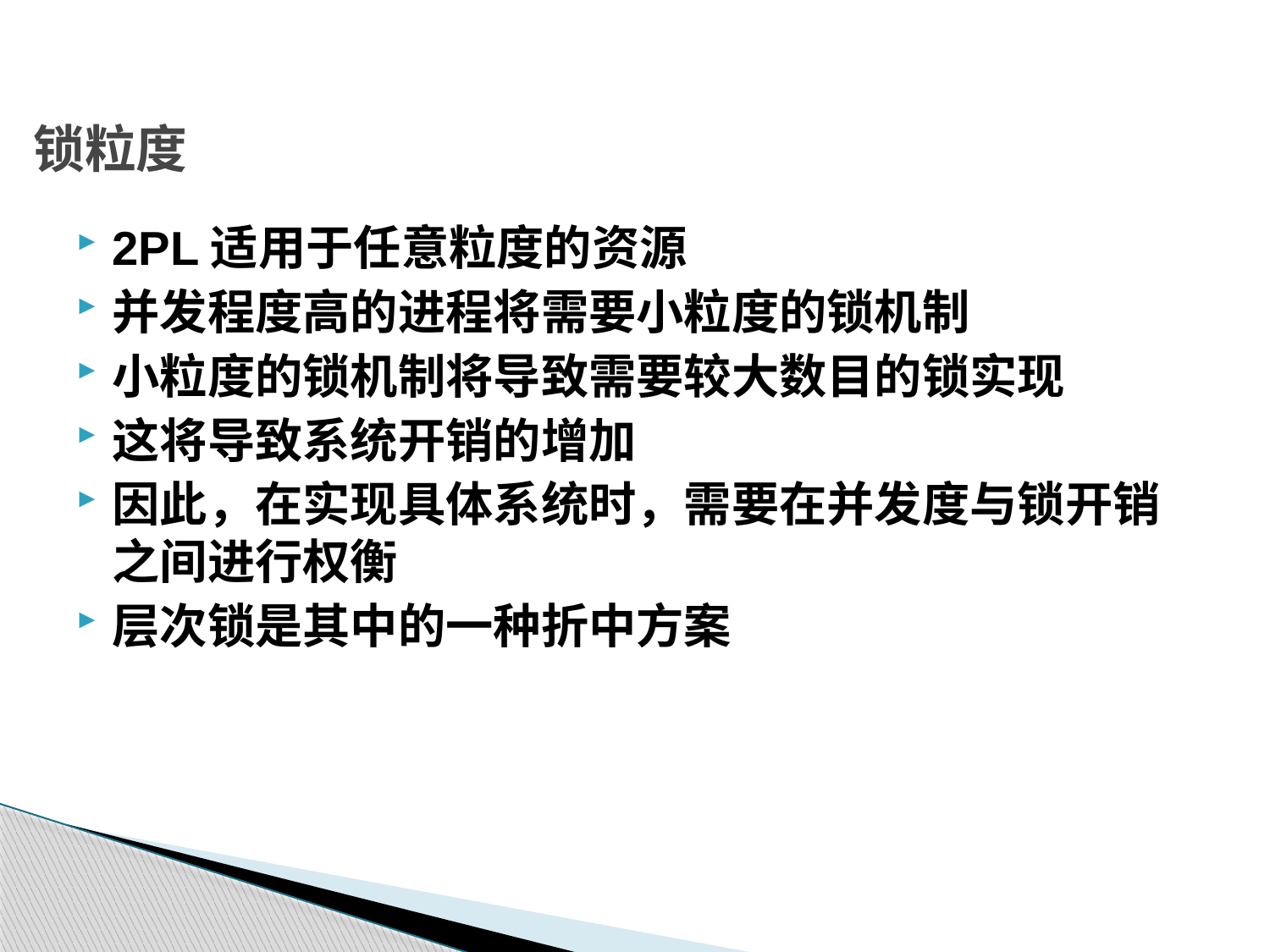

# 锁粒度
2PL适用于任意粒度的资源
并发程度高的进程将需要小粒度的锁机制
小粒度的锁机制将导致需要较大数目的锁实现
这将导致系统开销的增加
因此，在实现具体系统时，需要在并发度与锁开销之间进行权衡
层次锁是其中的一种折中方案